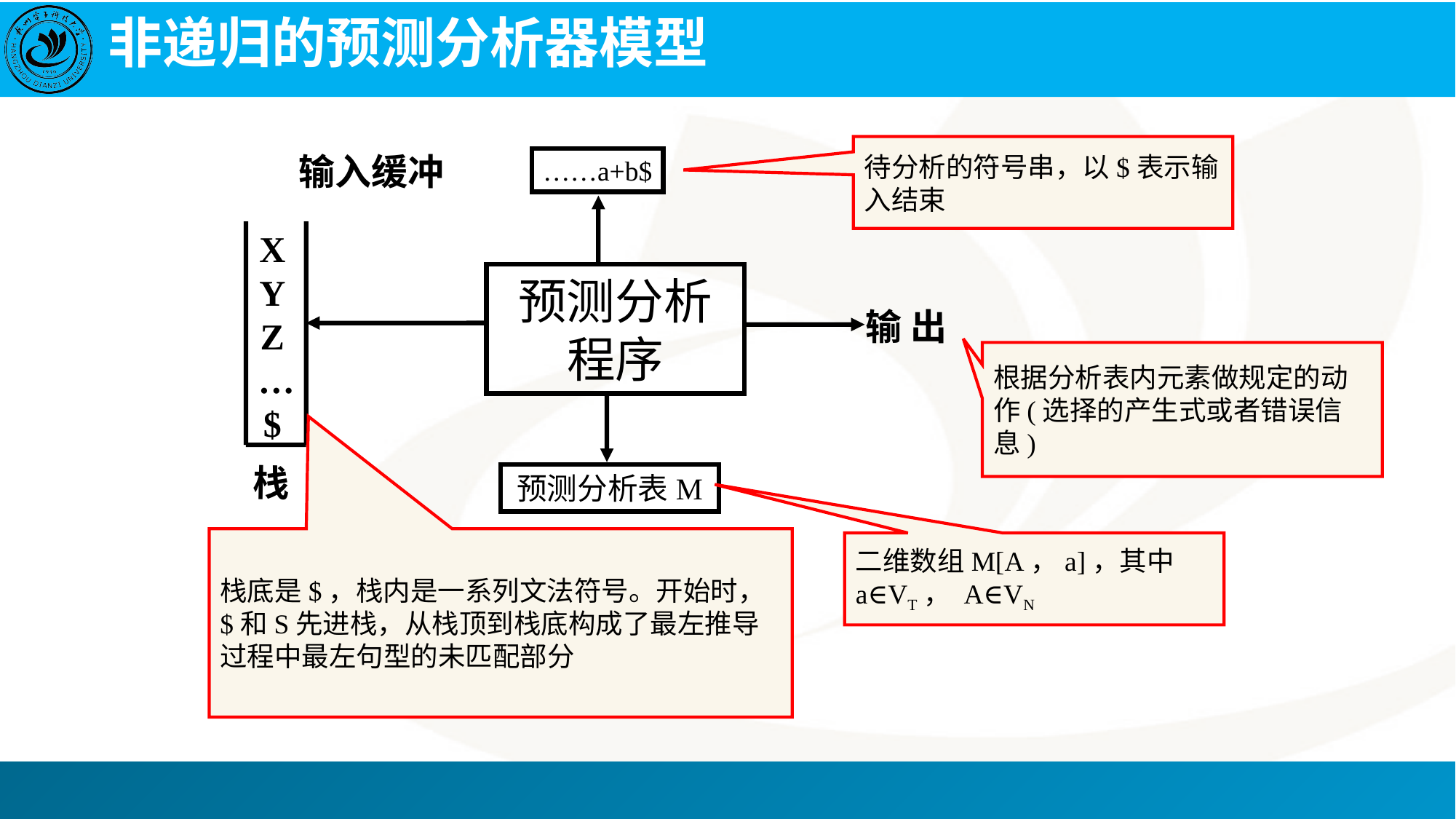

# 非递归的预测分析器模型
待分析的符号串，以$表示输入结束
……a+b$
输入缓冲

X
Y
Z
…
$

预测分析程序
输 出

栈
预测分析表M
根据分析表内元素做规定的动作(选择的产生式或者错误信息)
栈底是$，栈内是一系列文法符号。开始时，$和S先进栈，从栈顶到栈底构成了最左推导过程中最左句型的未匹配部分
二维数组M[A，a]，其中a∈VT， A∈VN
63